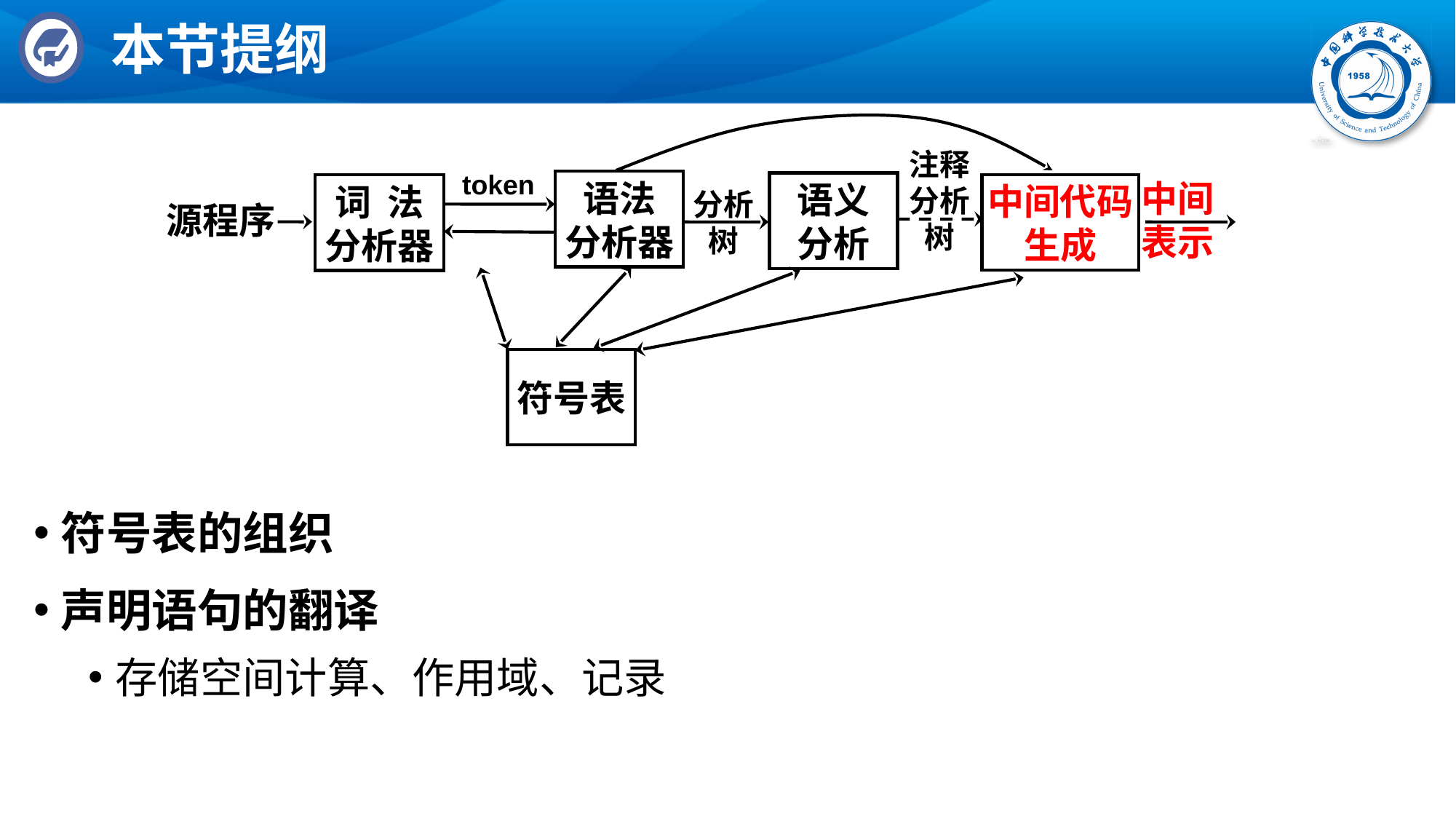

# 本节提纲

注释
分析
树
token
语法
分析器
中间表示
中间代码生成
词  法
分析器
分析
树
源程序

符号表
语义
分析

符号表的组织
声明语句的翻译
存储空间计算、作用域、记录